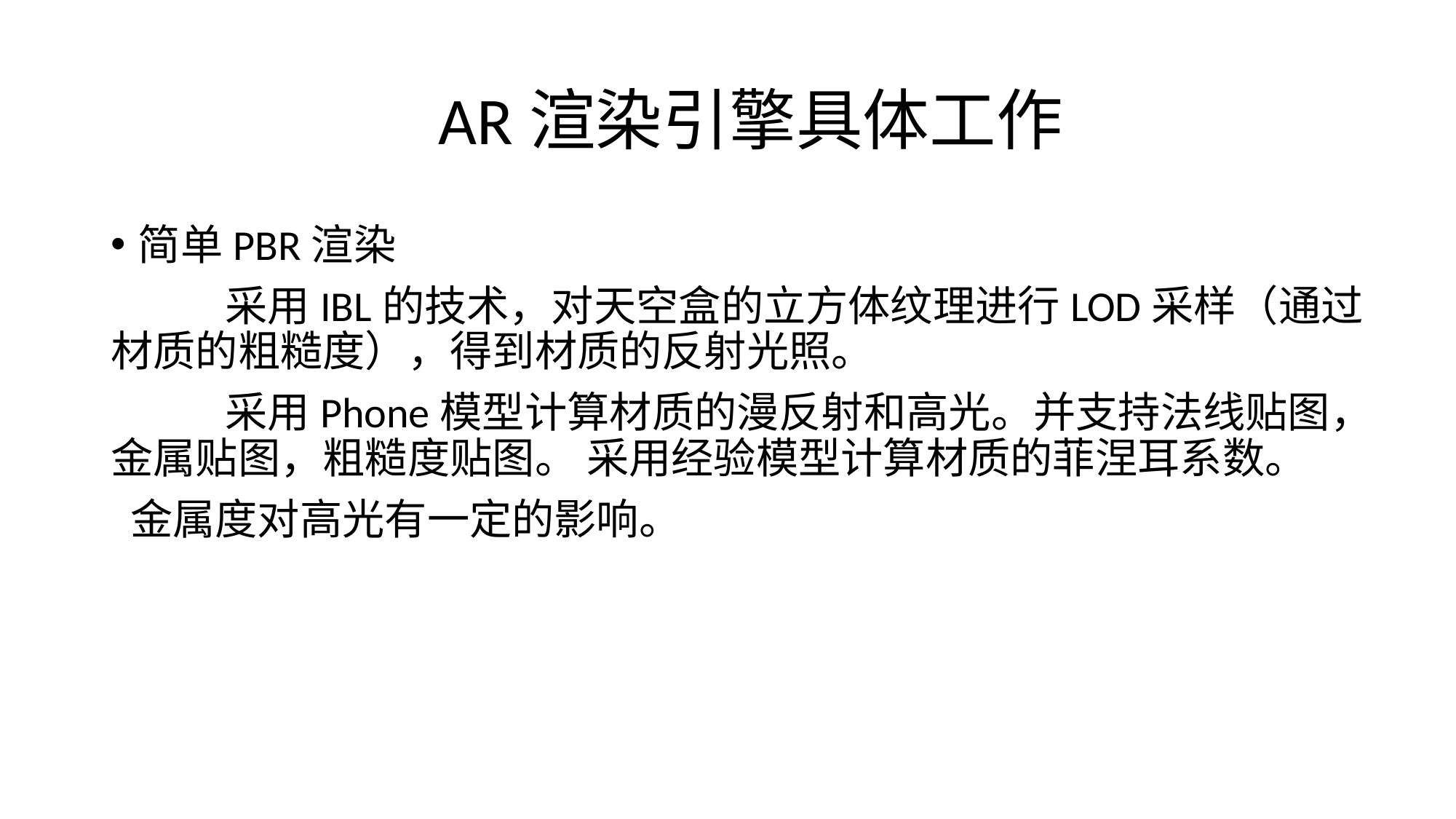

# AR渲染引擎具体工作
简单PBR渲染
           采用IBL的技术，对天空盒的立方体纹理进行LOD采样（通过材质的粗糙度），得到材质的反射光照。
           采用Phone模型计算材质的漫反射和高光。并支持法线贴图，金属贴图，粗糙度贴图。 采用经验模型计算材质的菲涅耳系数。
 金属度对高光有一定的影响。